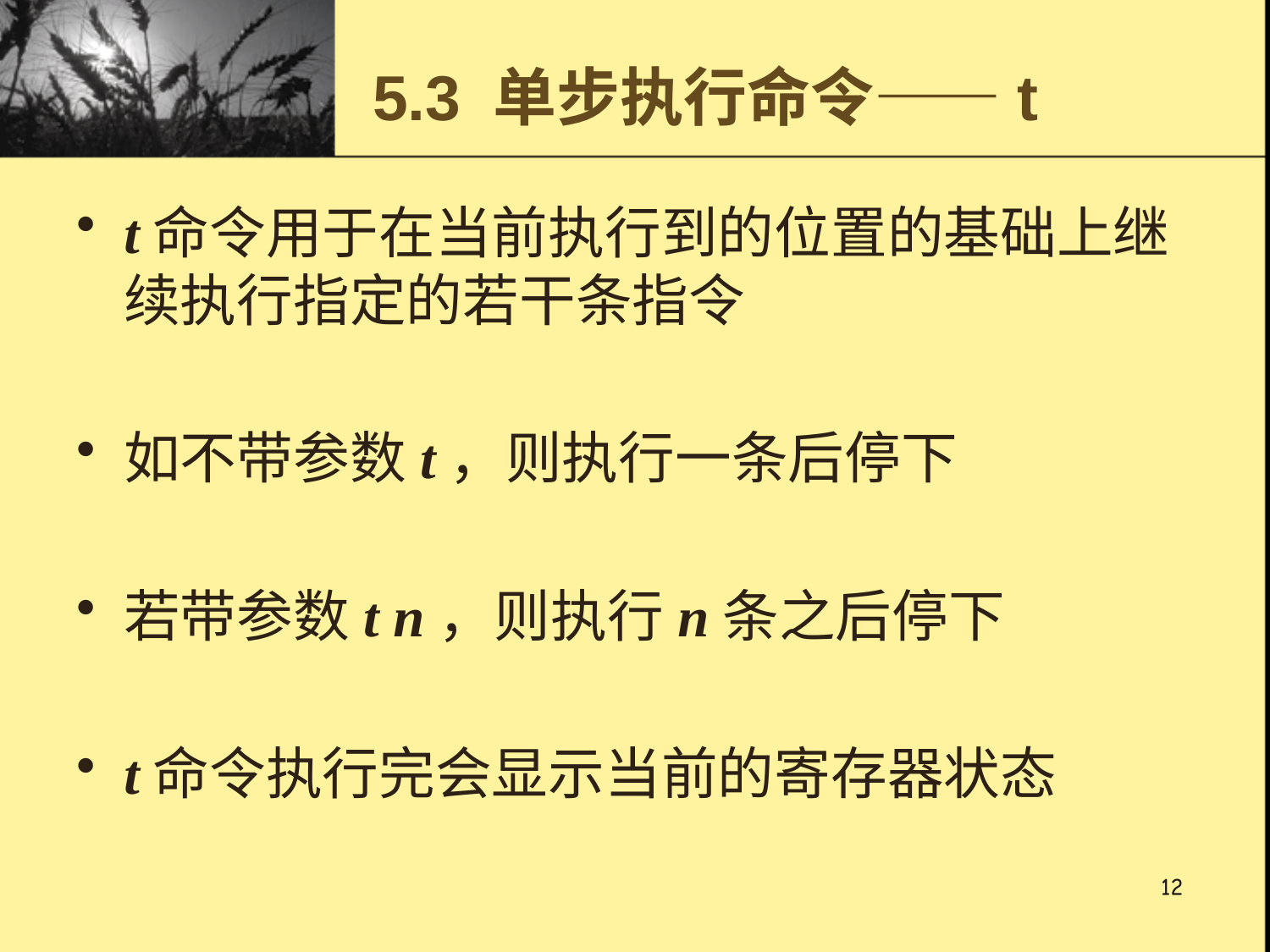

# 5.3 单步执行命令——t
t命令用于在当前执行到的位置的基础上继续执行指定的若干条指令

如不带参数t，则执行一条后停下

若带参数t n，则执行n条之后停下

t命令执行完会显示当前的寄存器状态
12